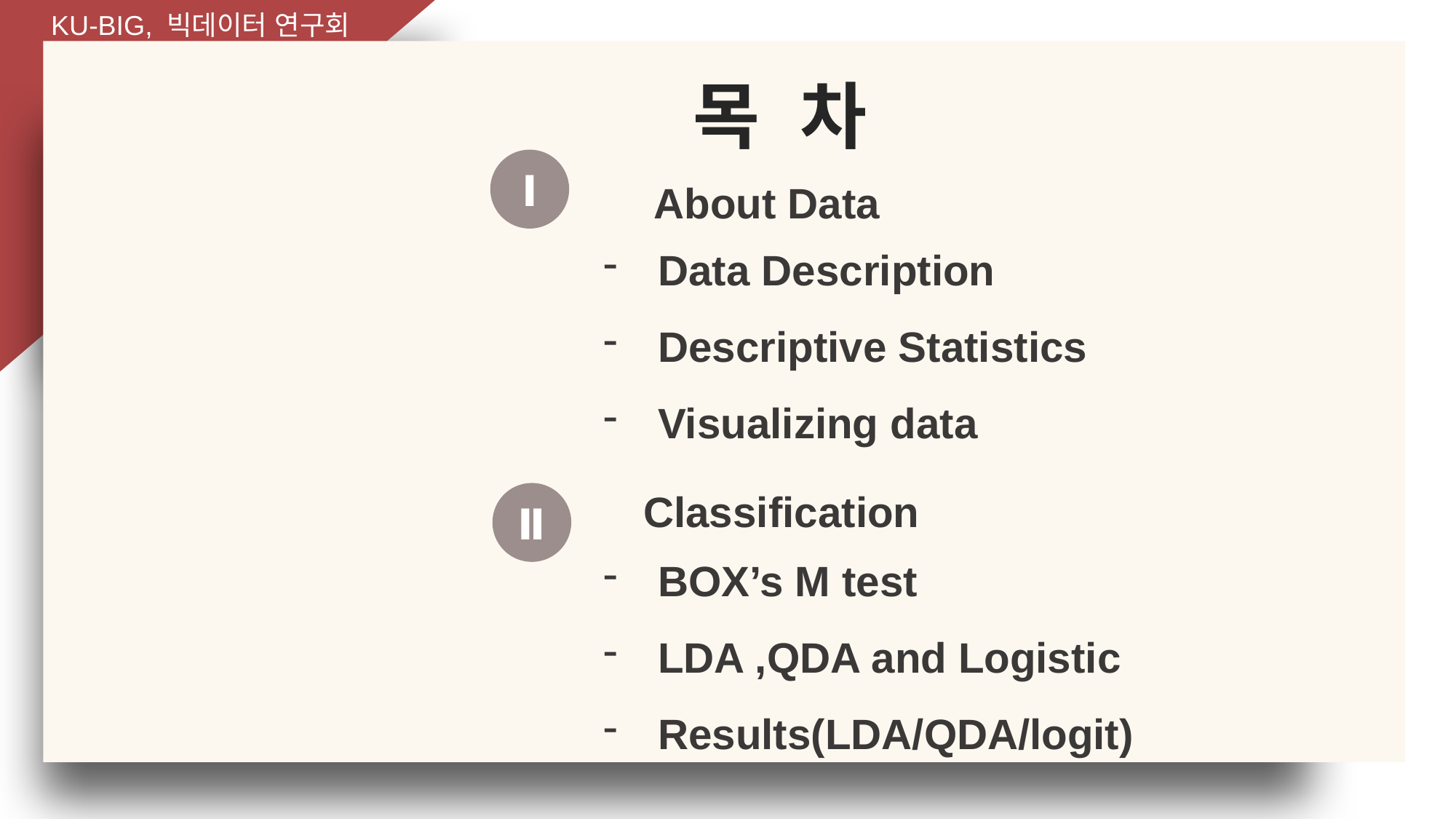

목  차
About Data
Ⅰ
Data Description
Descriptive Statistics
Visualizing data
Classification
Ⅱ
BOX’s M test
LDA ,QDA and Logistic
Results(LDA/QDA/logit)